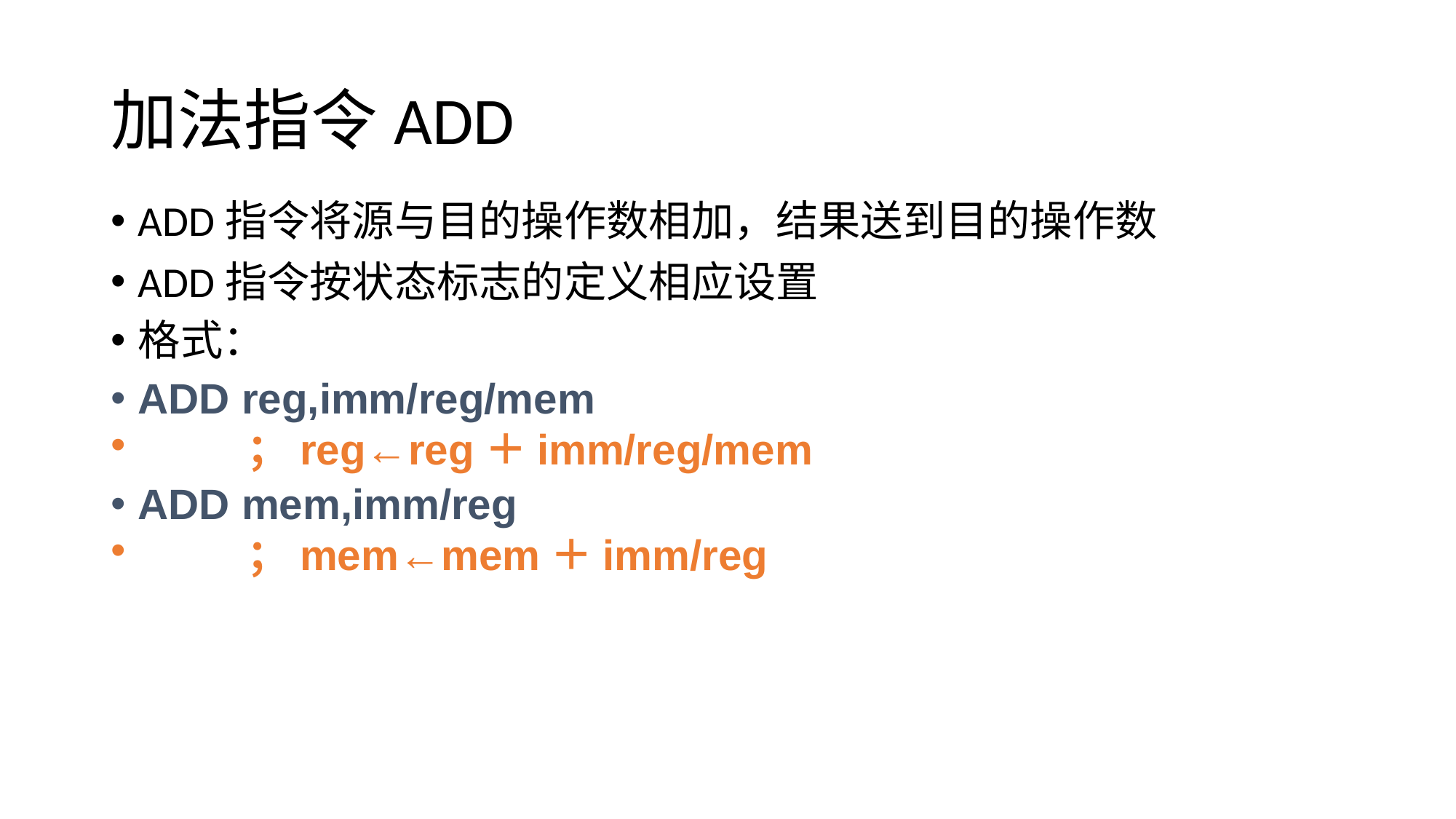

# 加法指令ADD
ADD指令将源与目的操作数相加，结果送到目的操作数
ADD指令按状态标志的定义相应设置
格式：
ADD reg,imm/reg/mem
	；reg←reg＋imm/reg/mem
ADD mem,imm/reg
	；mem←mem＋imm/reg